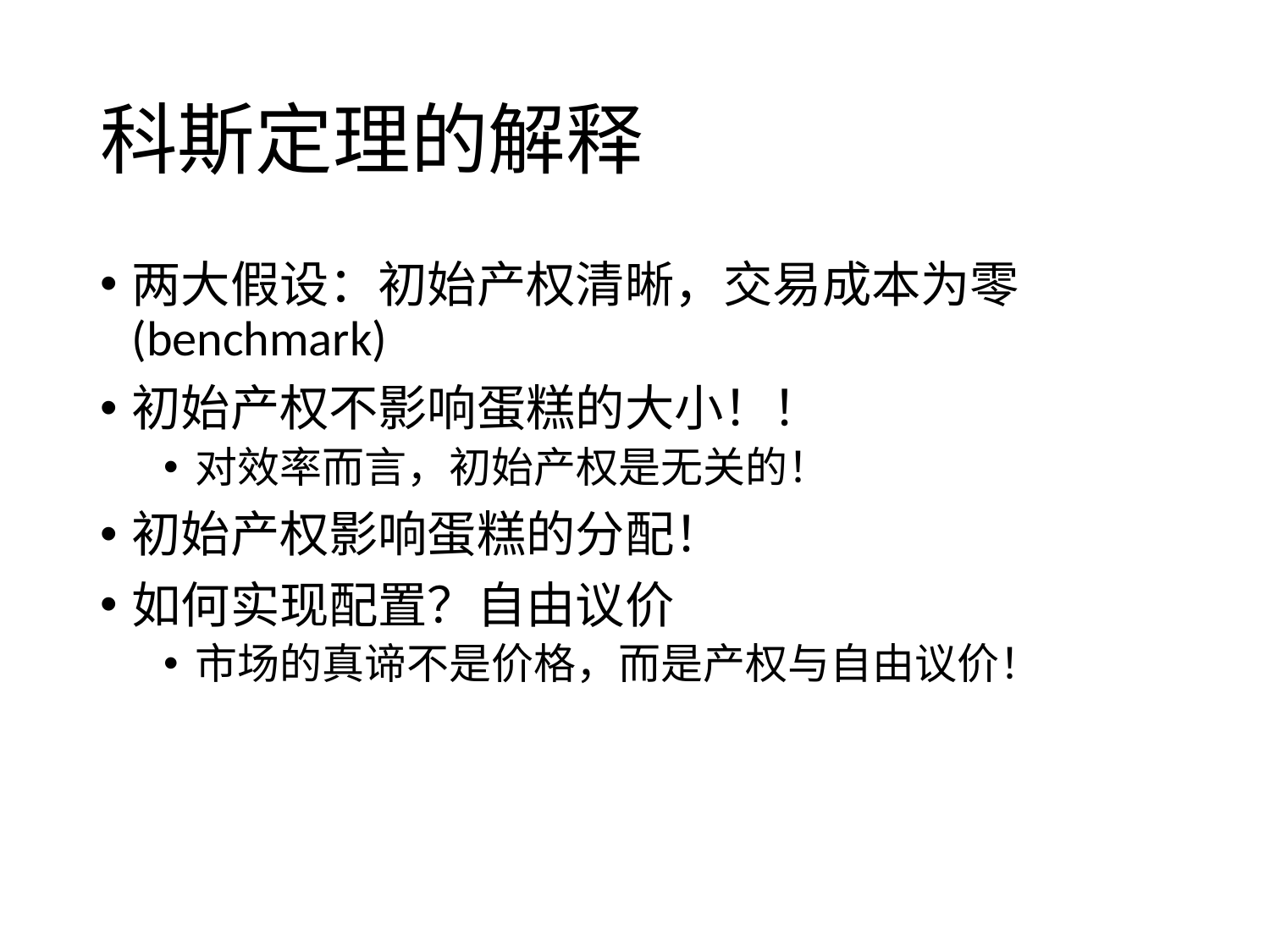

# 科斯定理的解释
两大假设：初始产权清晰，交易成本为零 (benchmark)
初始产权不影响蛋糕的大小！！
对效率而言，初始产权是无关的！
初始产权影响蛋糕的分配！
如何实现配置？自由议价
市场的真谛不是价格，而是产权与自由议价！